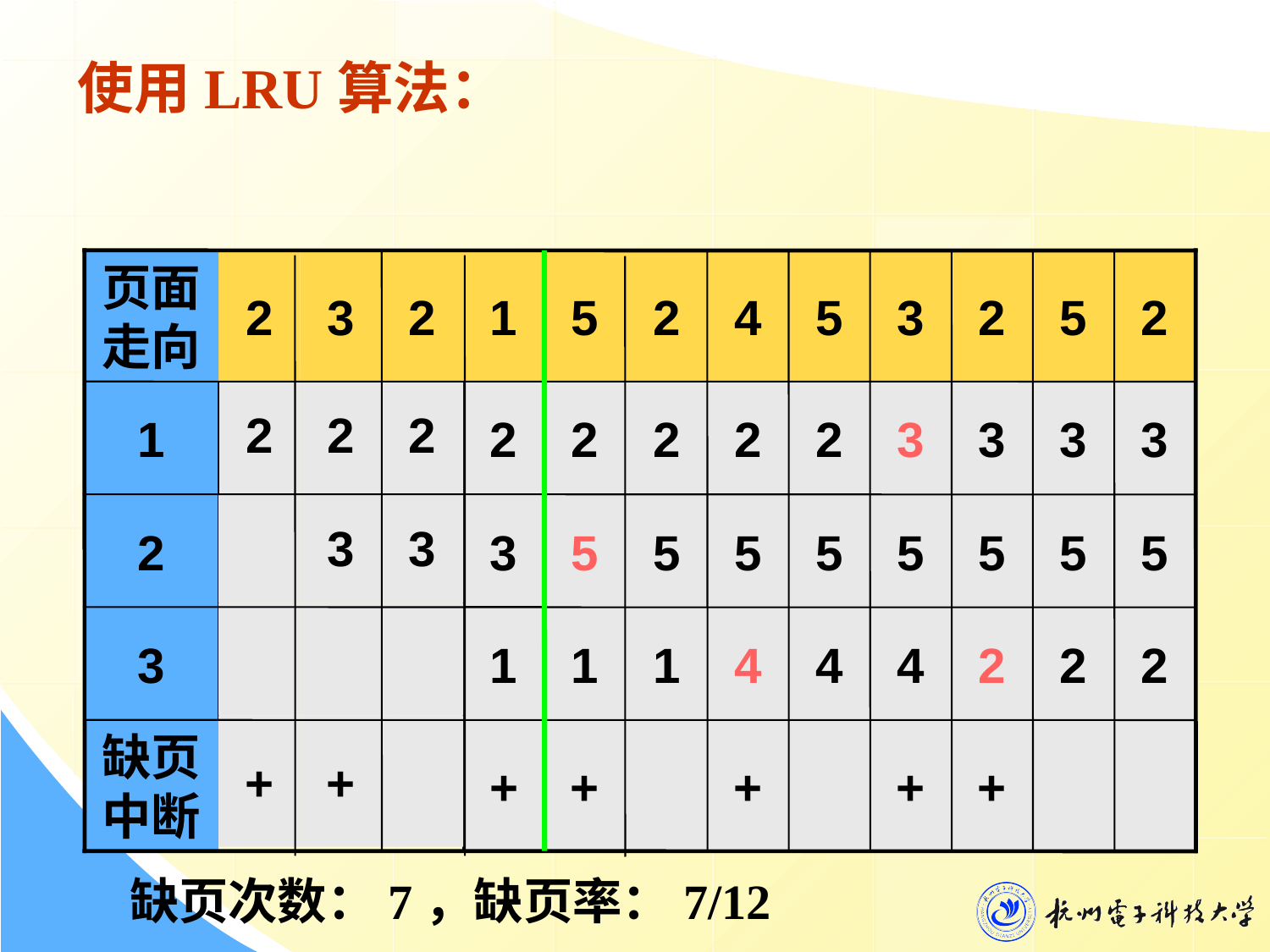

使用LRU算法：
页面走向

2

3

2

1

5

2
4

5

3

2

5

2

2

+
2
3

+
2
3

1

2
3
1
+
2
5
1
+
2
5
1

2
5
4
+
2
5
4

3
5
4
+
3
5
2
+
3
5
2

3
5
2

2

3

缺页中断

缺页次数：7，缺页率：7/12